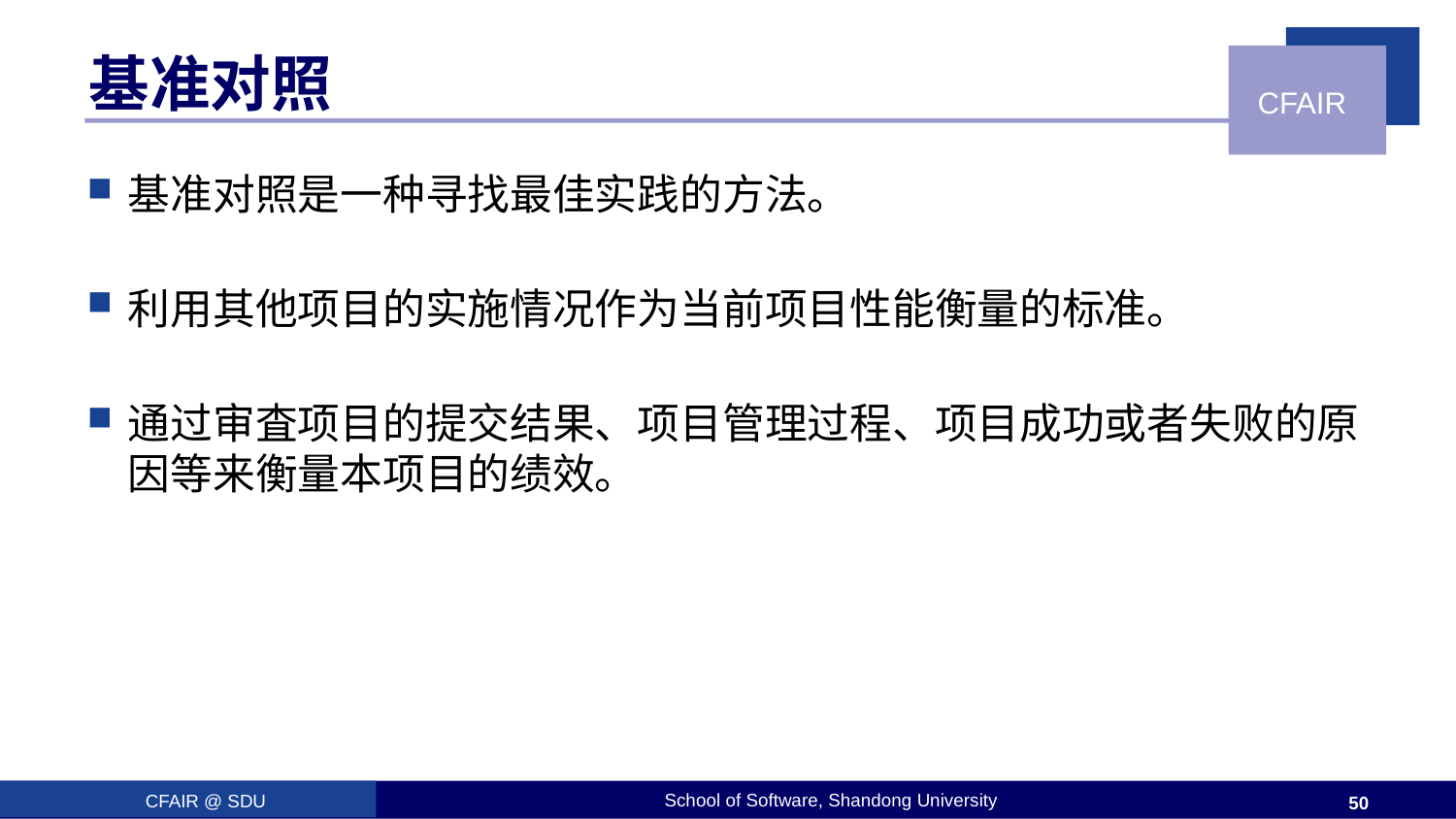

# 基准对照
基准对照是一种寻找最佳实践的方法。

利用其他项目的实施情况作为当前项目性能衡量的标准。

通过审査项目的提交结果、项目管理过程、项目成功或者失败的原因等来衡量本项目的绩效。